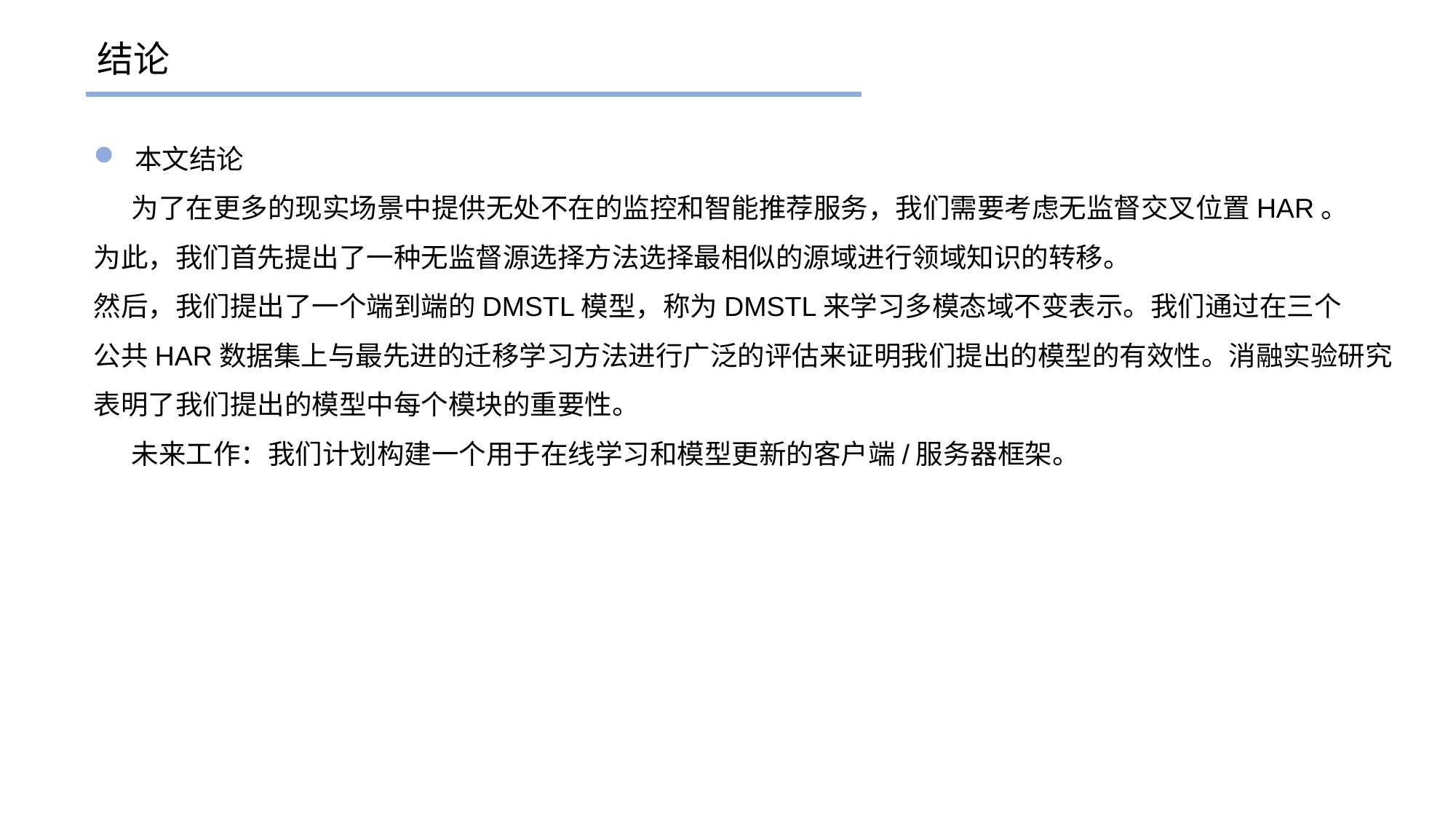

结论
本文结论
     为了在更多的现实场景中提供无处不在的监控和智能推荐服务，我们需要考虑无监督交叉位置HAR。
为此，我们首先提出了一种无监督源选择方法选择最相似的源域进行领域知识的转移。
然后，我们提出了一个端到端的DMSTL模型，称为DMSTL来学习多模态域不变表示。我们通过在三个
公共HAR数据集上与最先进的迁移学习方法进行广泛的评估来证明我们提出的模型的有效性。消融实验研究
表明了我们提出的模型中每个模块的重要性。
     未来工作：我们计划构建一个用于在线学习和模型更新的客户端/服务器框架。